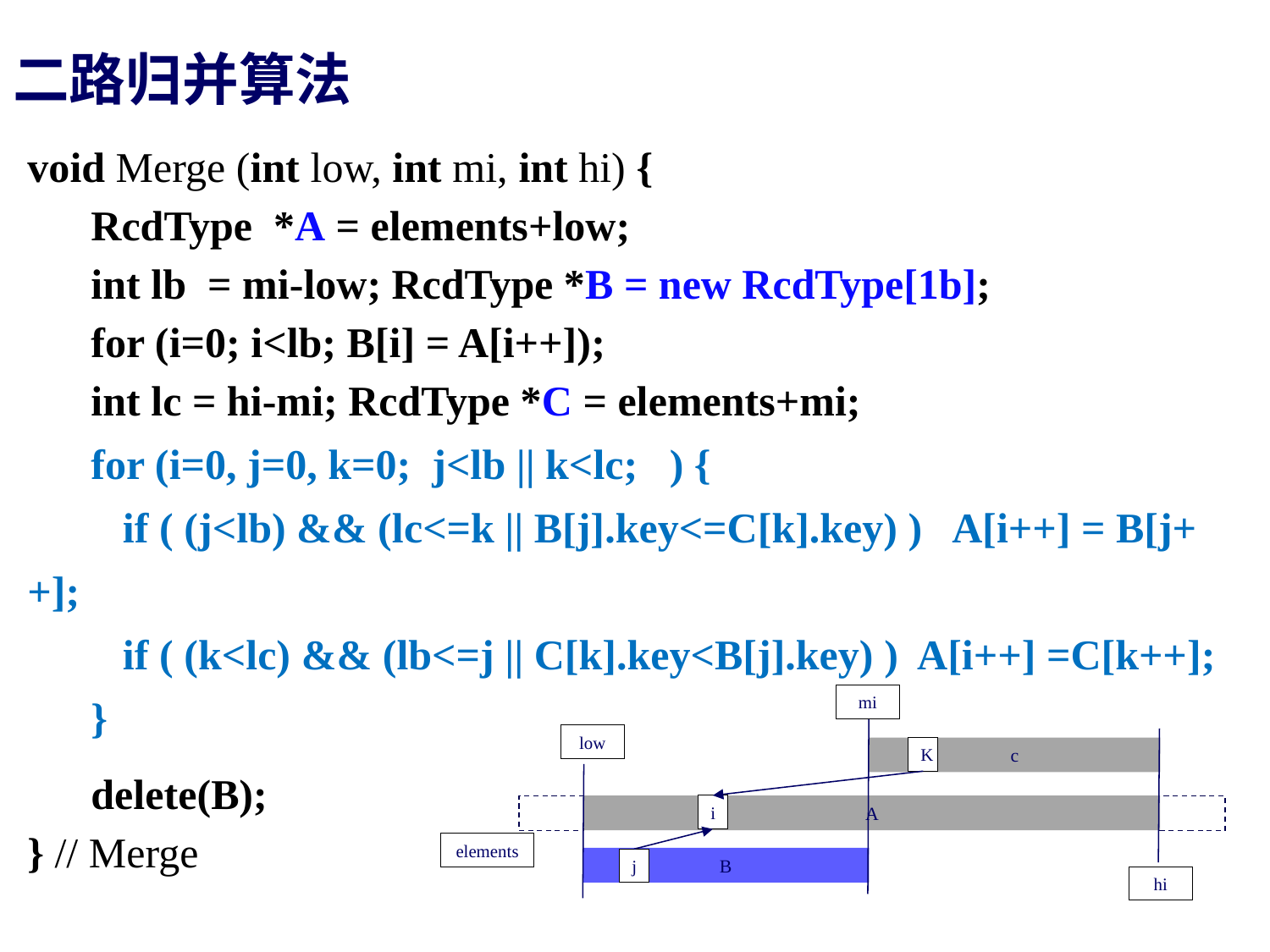

二路归并算法
void Merge (int low, int mi, int hi) {
      RcdType  *A = elements+low;
      int lb  = mi-low; RcdType *B = new RcdType[1b];
      for (i=0; i<lb; B[i] = A[i++]);
      int lc = hi-mi; RcdType *C = elements+mi;
      for (i=0, j=0, k=0;  j<lb || k<lc;   ) {
         if ( (j<lb) && (lc<=k || B[j].key<=C[k].key) )   A[i++] = B[j++];
         if ( (k<lc) && (lb<=j || C[k].key<B[j].key) )  A[i++] =C[k++];
      }
      delete(B);
} // Merge
mi
low
c
K
i
A

elements
B
j
hi